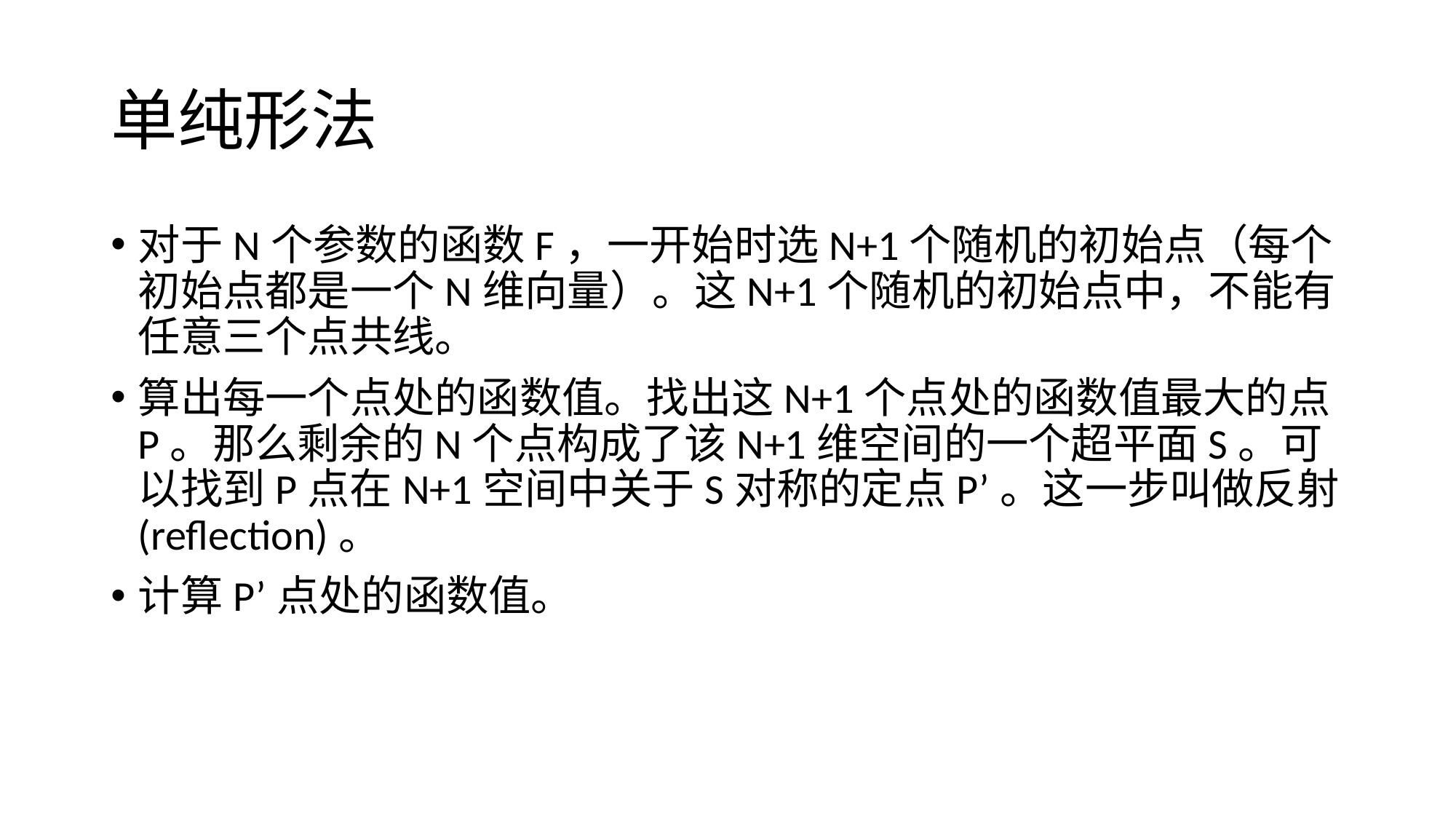

# 单纯形法
对于N个参数的函数F，一开始时选N+1个随机的初始点（每个初始点都是一个N维向量）。这N+1个随机的初始点中，不能有任意三个点共线。
算出每一个点处的函数值。找出这N+1个点处的函数值最大的点P。那么剩余的N个点构成了该N+1维空间的一个超平面S。可以找到P点在N+1空间中关于S对称的定点P’。这一步叫做反射(reflection)。
计算P’点处的函数值。